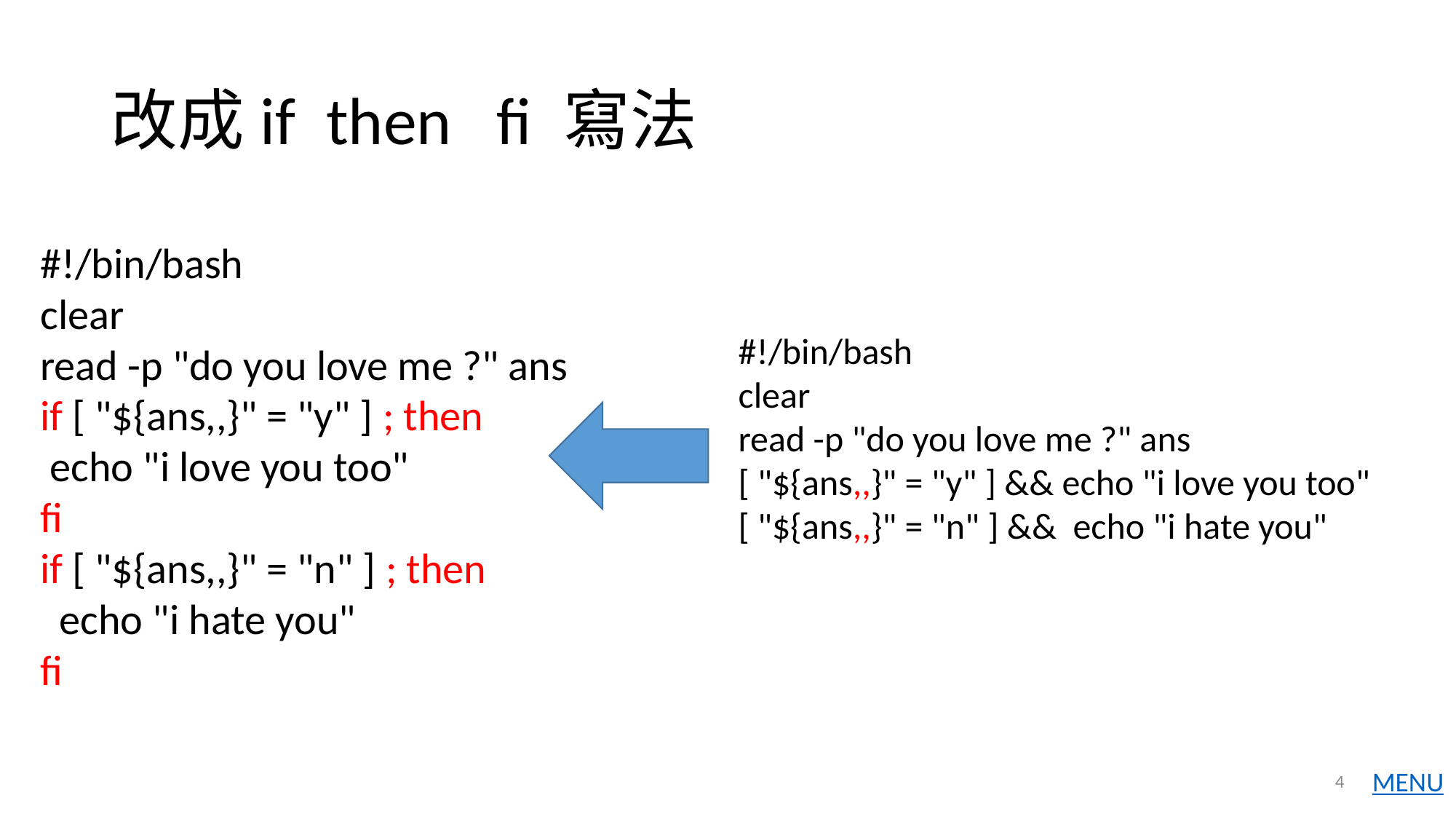

# 改成if  then   fi 寫法
#!/bin/bash
clear
read -p "do you love me ?" ans
if [ "${ans,,}" = "y" ] ; then
 echo "i love you too"
fi
if [ "${ans,,}" = "n" ] ; then
  echo "i hate you"
fi
#!/bin/bash
clear
read -p "do you love me ?" ans
[ "${ans,,}" = "y" ] && echo "i love you too"
[ "${ans,,}" = "n" ] &&  echo "i hate you"

4